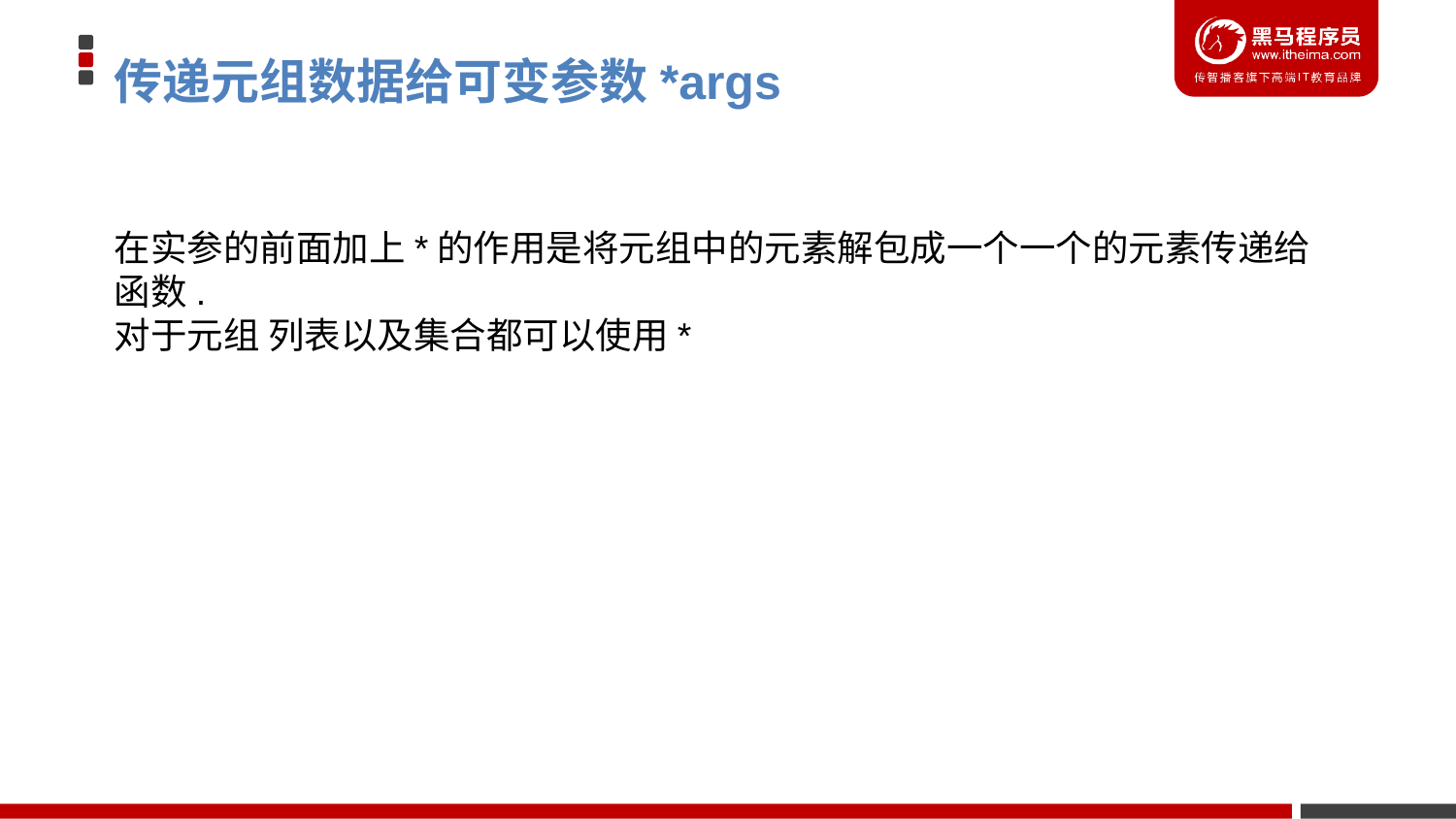

# 传递元组数据给可变参数*args
在实参的前面加上*的作用是将元组中的元素解包成一个一个的元素传递给函数.
对于元组 列表以及集合都可以使用*